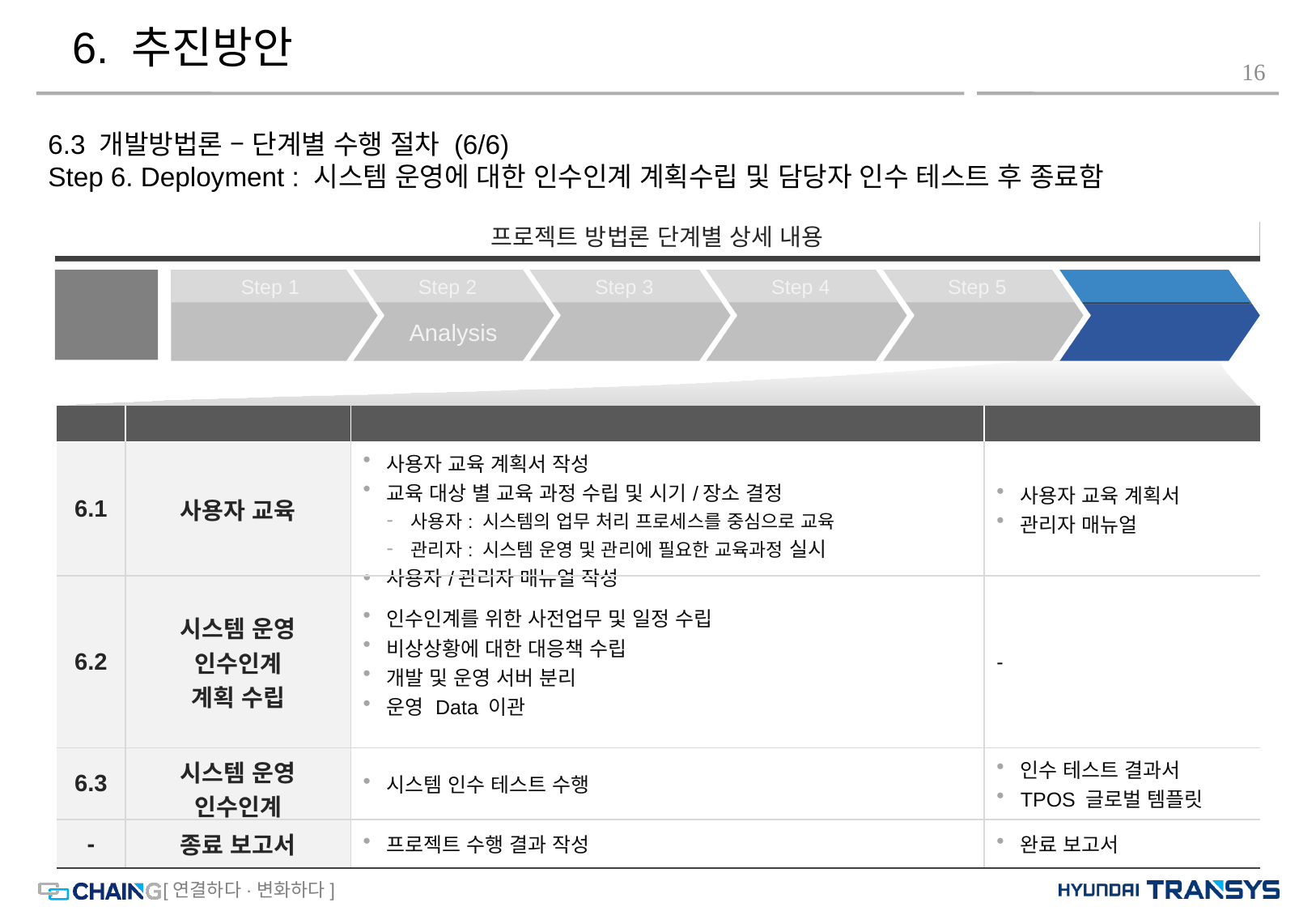

# 6. 추진방안
16
6.3 개발방법론 – 단계별 수행 절차 (6/6)
Step 6. Deployment : 시스템 운영에 대한 인수인계 계획수립 및 담당자 인수 테스트 후 종료함
프로젝트 방법론 단계별 상세 내용
Step
Step 1
Step 2
Step 3
Step 4
Step 5
Step 6

Initiation
Analysis
Design
Develop
Test
Deployment

| No. | 주요 Activity | 주요 내용 | 주요 산출물 |
| --- | --- | --- | --- |
| 6.1 | 사용자 교육 | 사용자 교육 계획서 작성 교육 대상 별 교육 과정 수립 및 시기/장소 결정 사용자: 시스템의 업무 처리 프로세스를 중심으로 교육 관리자: 시스템 운영 및 관리에 필요한 교육과정 실시 사용자/관리자 매뉴얼 작성 | 사용자 교육 계획서 관리자 매뉴얼 |
| 6.2 | 시스템 운영 인수인계 계획 수립 | 인수인계를 위한 사전업무 및 일정 수립 비상상황에 대한 대응책 수립 개발 및 운영 서버 분리 운영 Data 이관 | - |
| 6.3 | 시스템 운영 인수인계 | 시스템 인수 테스트 수행 | 인수 테스트 결과서 TPOS 글로벌 템플릿 |
| - | 종료 보고서 | 프로젝트 수행 결과 작성 | 완료 보고서 |